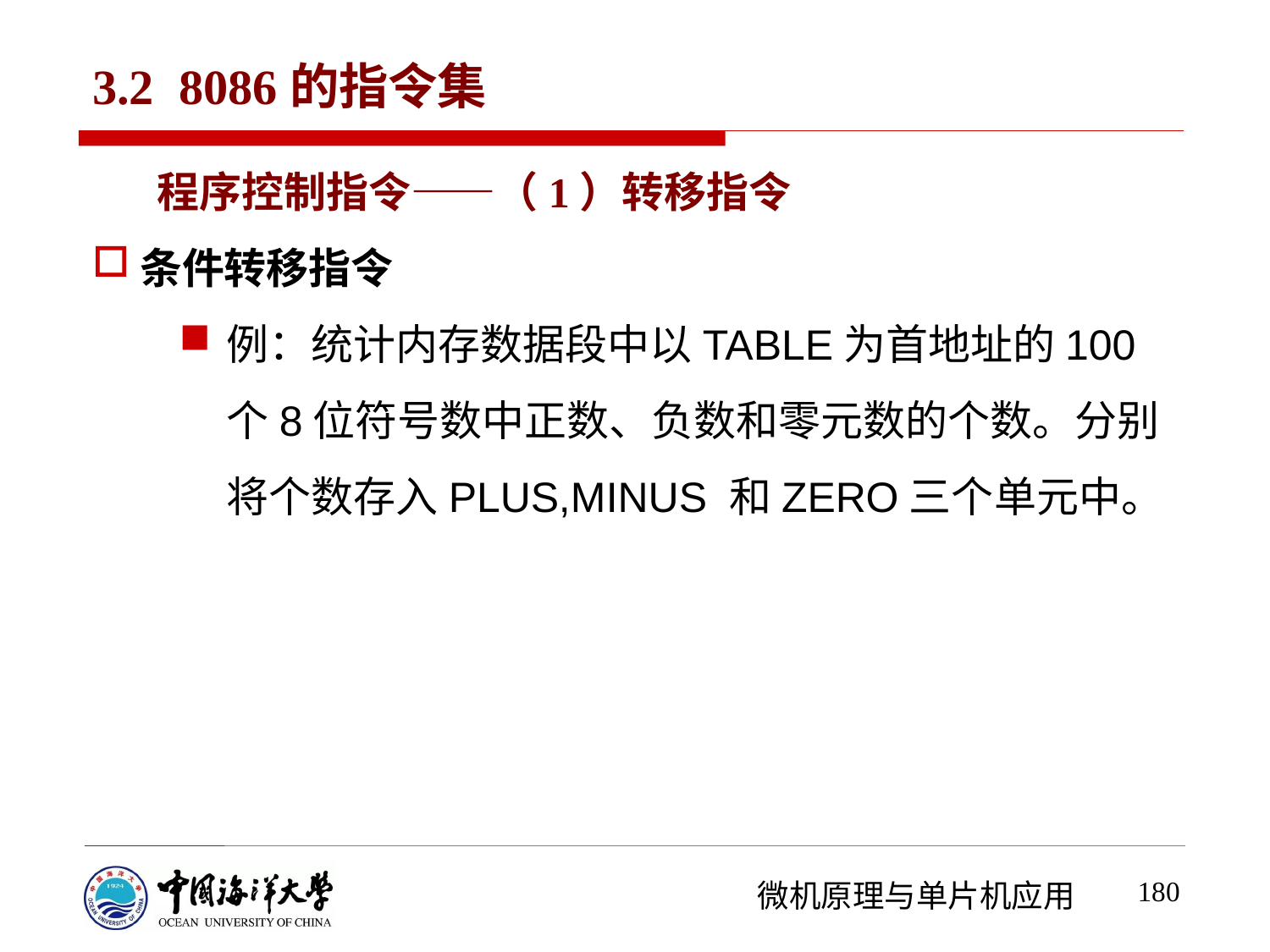

# 3.2  8086的指令集
程序控制指令——（1）转移指令
条件转移指令
例：统计内存数据段中以TABLE为首地址的100个8位符号数中正数、负数和零元数的个数。分别将个数存入PLUS,MINUS 和ZERO三个单元中。

180